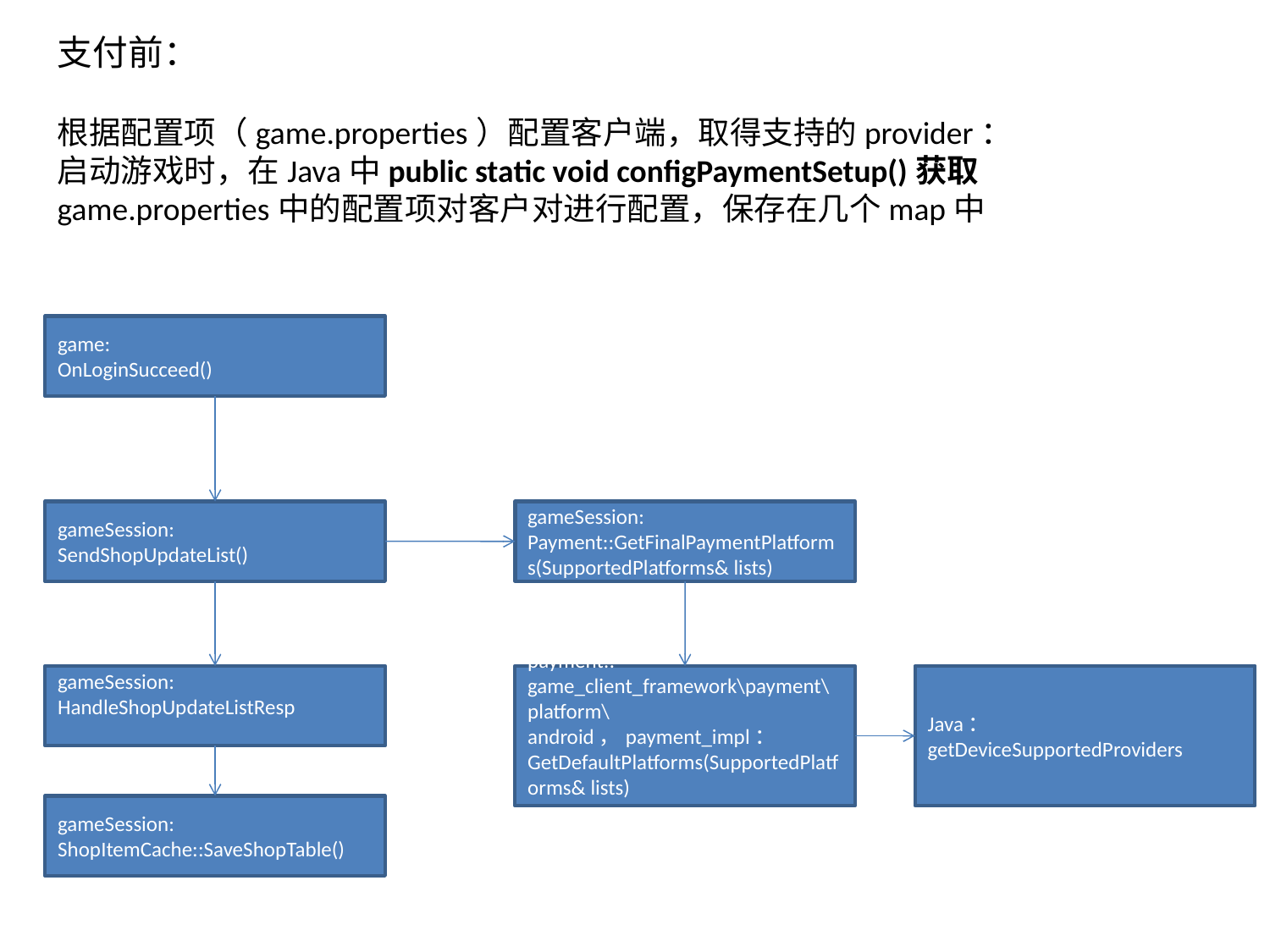

支付前：
根据配置项（game.properties）配置客户端，取得支持的provider：
启动游戏时，在Java中public static void configPaymentSetup()获取game.properties中的配置项对客户对进行配置，保存在几个map中
game:
OnLoginSucceed()
gameSession:
SendShopUpdateList()
gameSession:
Payment::GetFinalPaymentPlatforms(SupportedPlatforms& lists)
gameSession:
HandleShopUpdateListResp

payment::
game_client_framework\payment\platform\android，payment_impl：
GetDefaultPlatforms(SupportedPlatforms& lists)

Java：
getDeviceSupportedProviders
gameSession:
ShopItemCache::SaveShopTable()